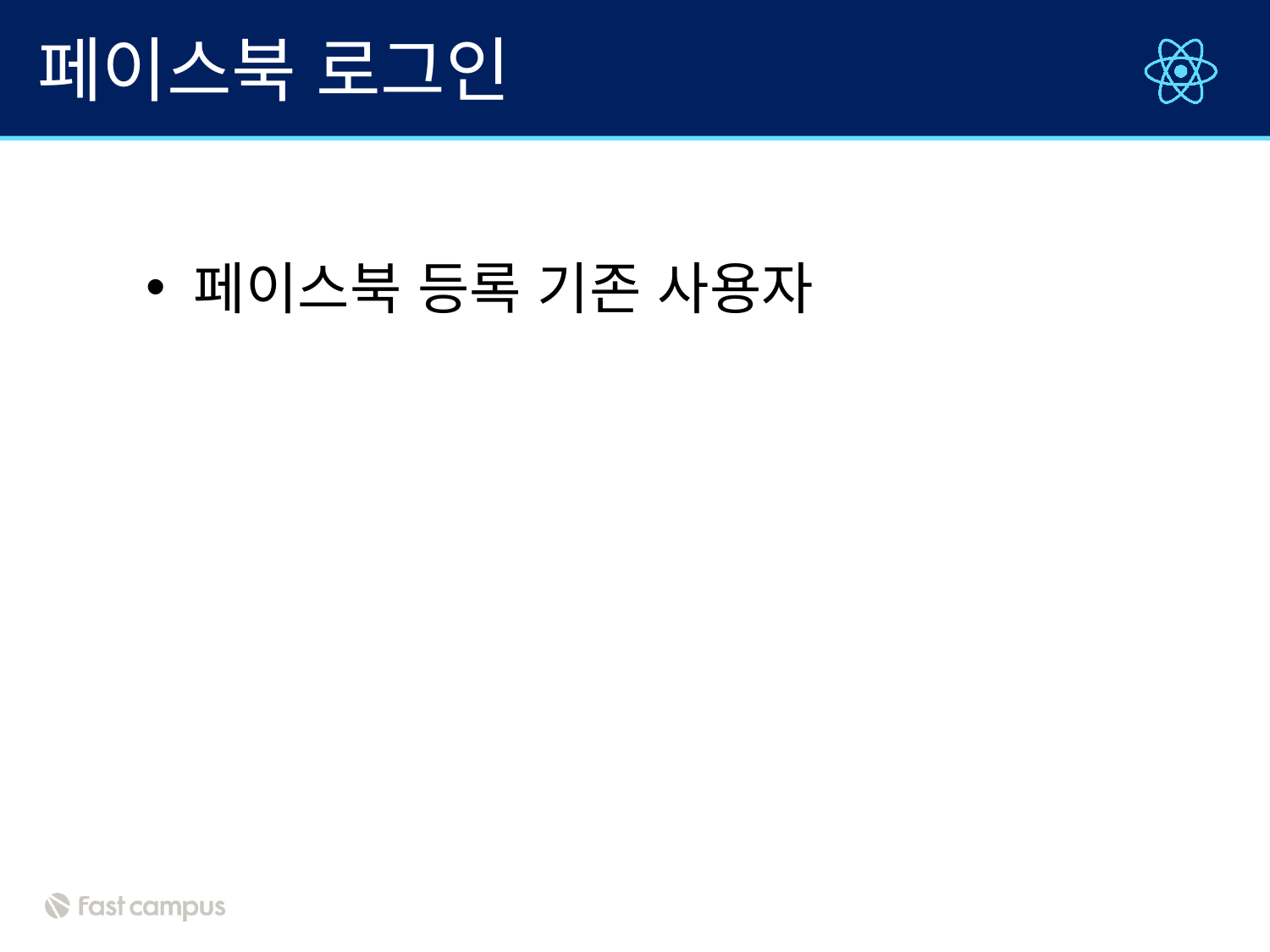

# 페이스북 로그인
페이스북 등록 기존 사용자